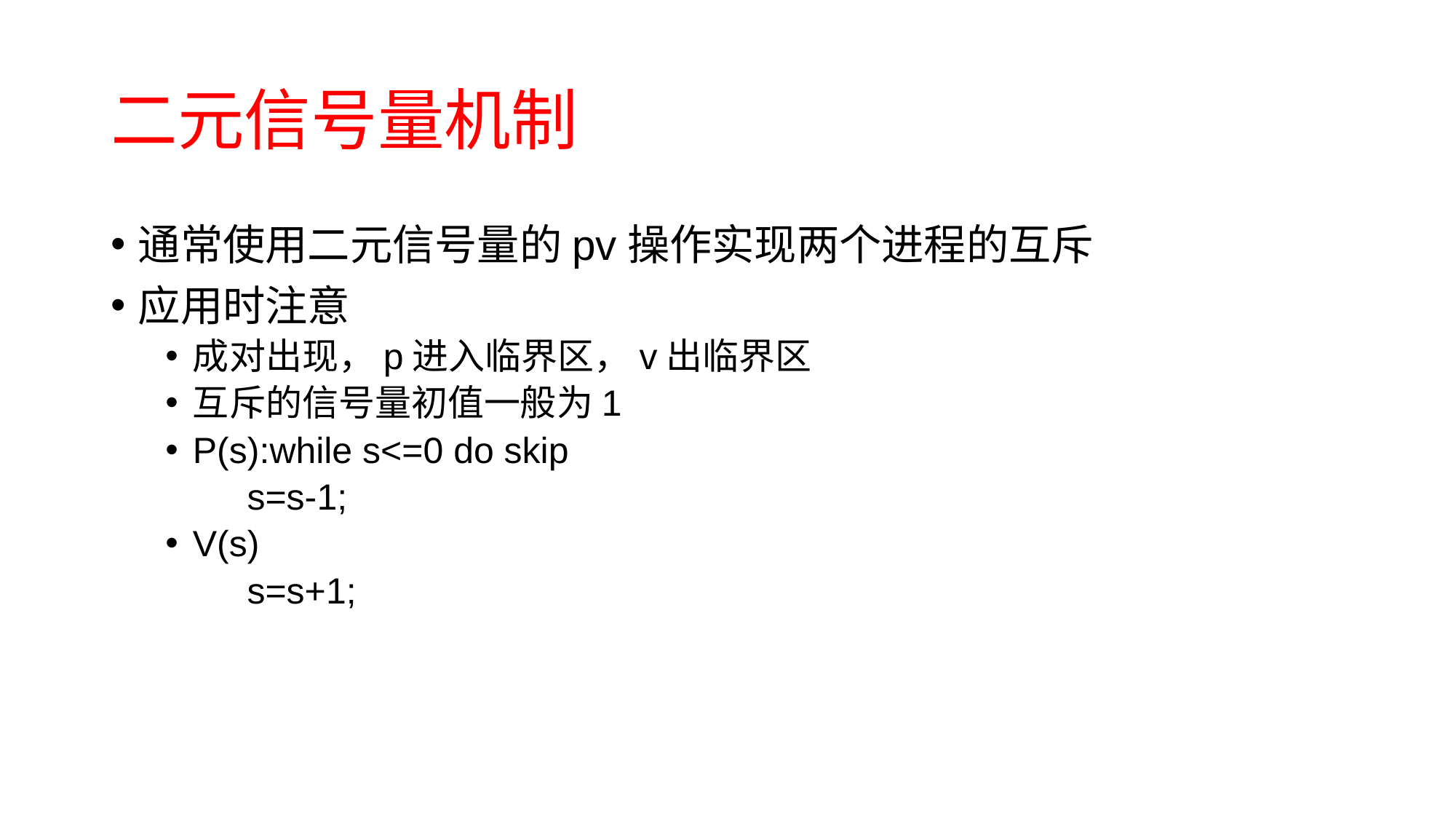

# 二元信号量机制
通常使用二元信号量的pv操作实现两个进程的互斥
应用时注意
成对出现，p进入临界区，v出临界区
互斥的信号量初值一般为1
P(s):while s<=0 do skip
        s=s-1;
V(s)
        s=s+1;